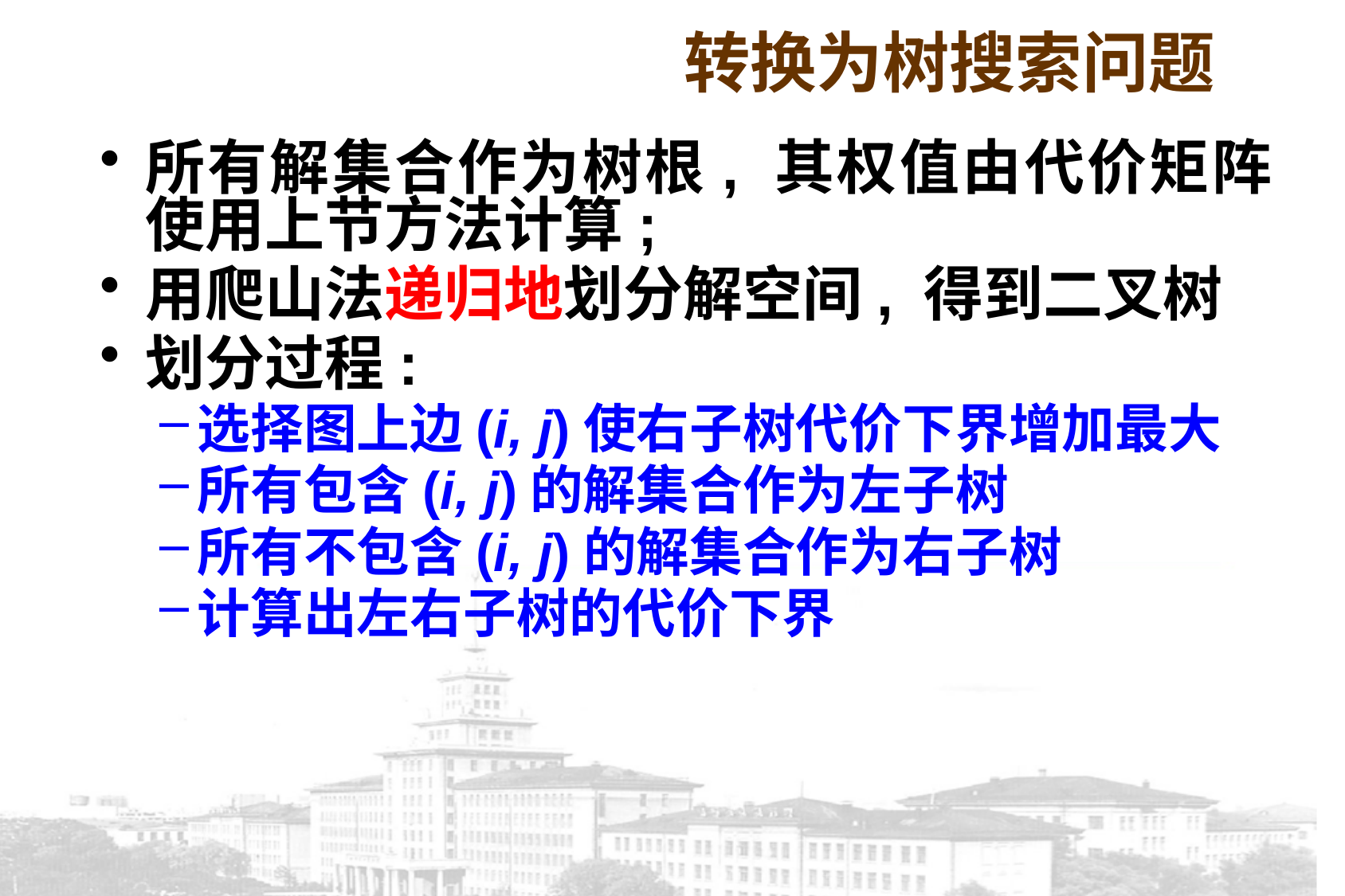

转换为树搜索问题
所有解集合作为树根, 其权值由代价矩阵使用上节方法计算;
用爬山法递归地划分解空间, 得到二叉树
划分过程:
选择图上边(i, j)使右子树代价下界增加最大
所有包含(i, j)的解集合作为左子树
所有不包含(i, j)的解集合作为右子树
计算出左右子树的代价下界